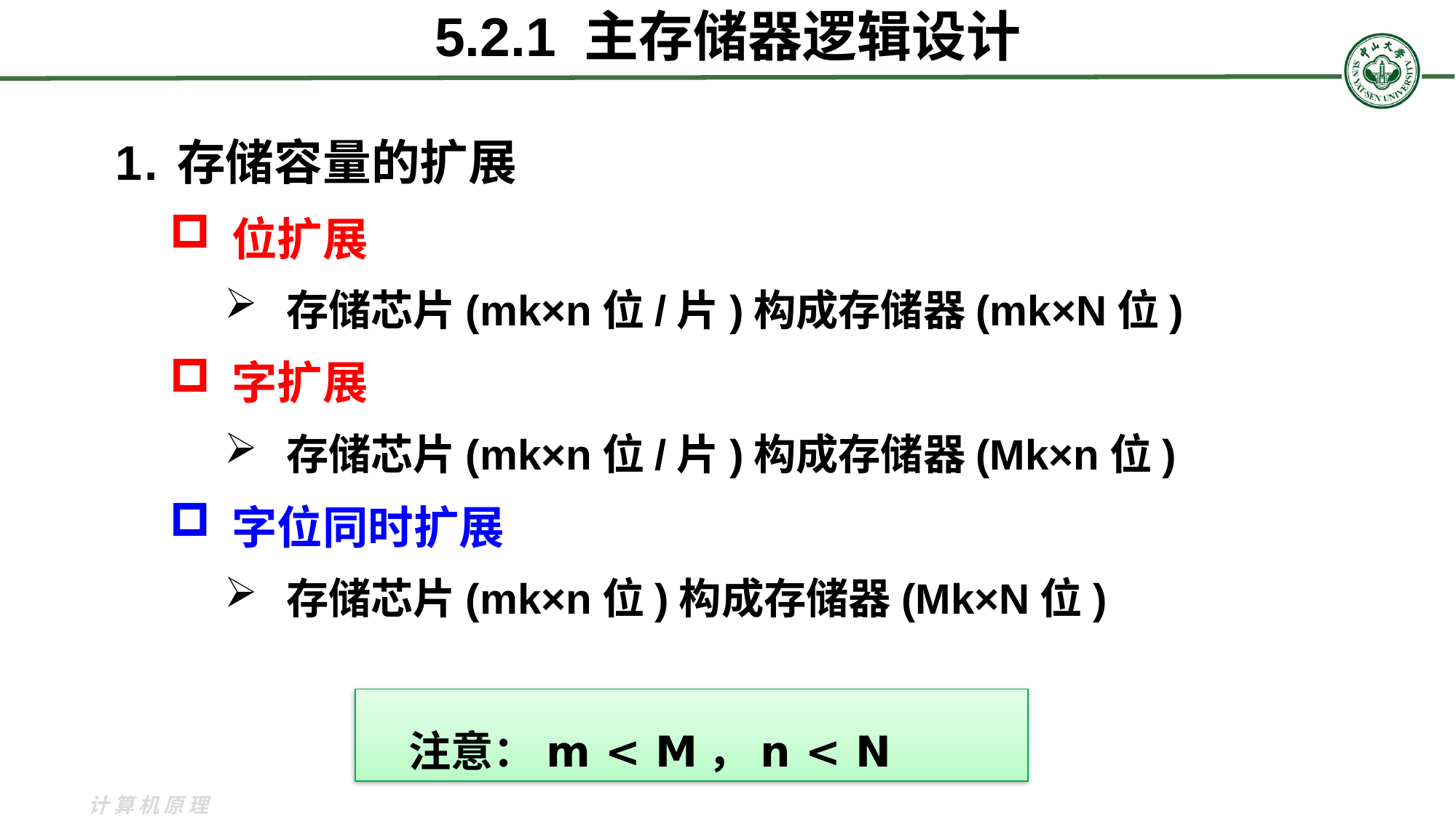

5.2.1 主存储器逻辑设计
存储容量的扩展
位扩展
存储芯片(mk×n位/片)构成存储器(mk×N位)
字扩展
存储芯片(mk×n位/片)构成存储器(Mk×n位)
字位同时扩展
存储芯片(mk×n位)构成存储器(Mk×N位)
注意：m < M，n < N